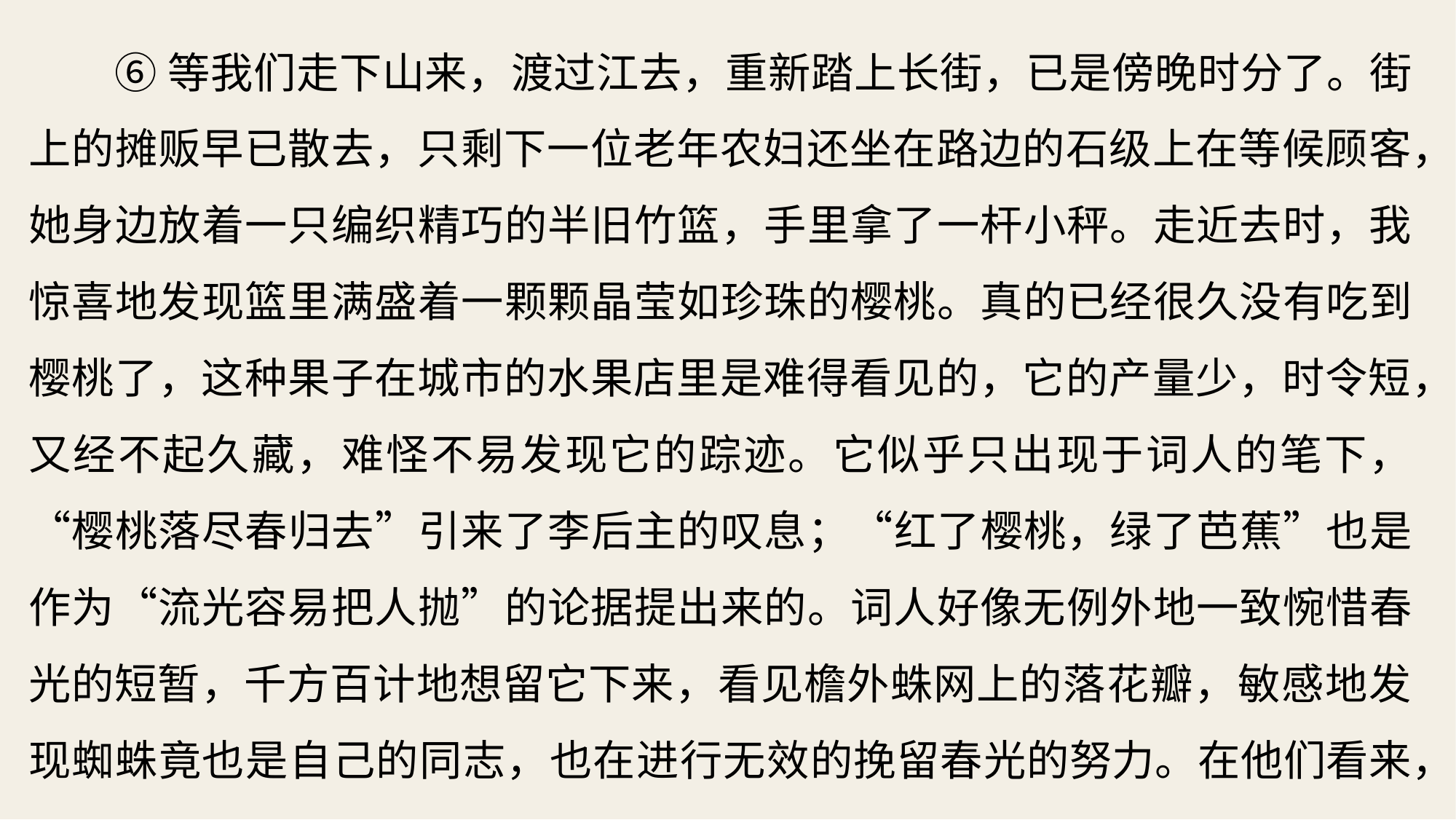

⑥等我们走下山来，渡过江去，重新踏上长街，已是傍晚时分了。街上的摊贩早已散去，只剩下一位老年农妇还坐在路边的石级上在等候顾客，她身边放着一只编织精巧的半旧竹篮，手里拿了一杆小秤。走近去时，我惊喜地发现篮里满盛着一颗颗晶莹如珍珠的樱桃。真的已经很久没有吃到樱桃了，这种果子在城市的水果店里是难得看见的，它的产量少，时令短，又经不起久藏，难怪不易发现它的踪迹。它似乎只出现于词人的笔下，“樱桃落尽春归去”引来了李后主的叹息；“红了樱桃，绿了芭蕉”也是作为“流光容易把人抛”的论据提出来的。词人好像无例外地一致惋惜春光的短暂，千方百计地想留它下来，看见檐外蛛网上的落花瓣，敏感地发现蜘蛛竟也是自己的同志，也在进行无效的挽留春光的努力。在他们看来，